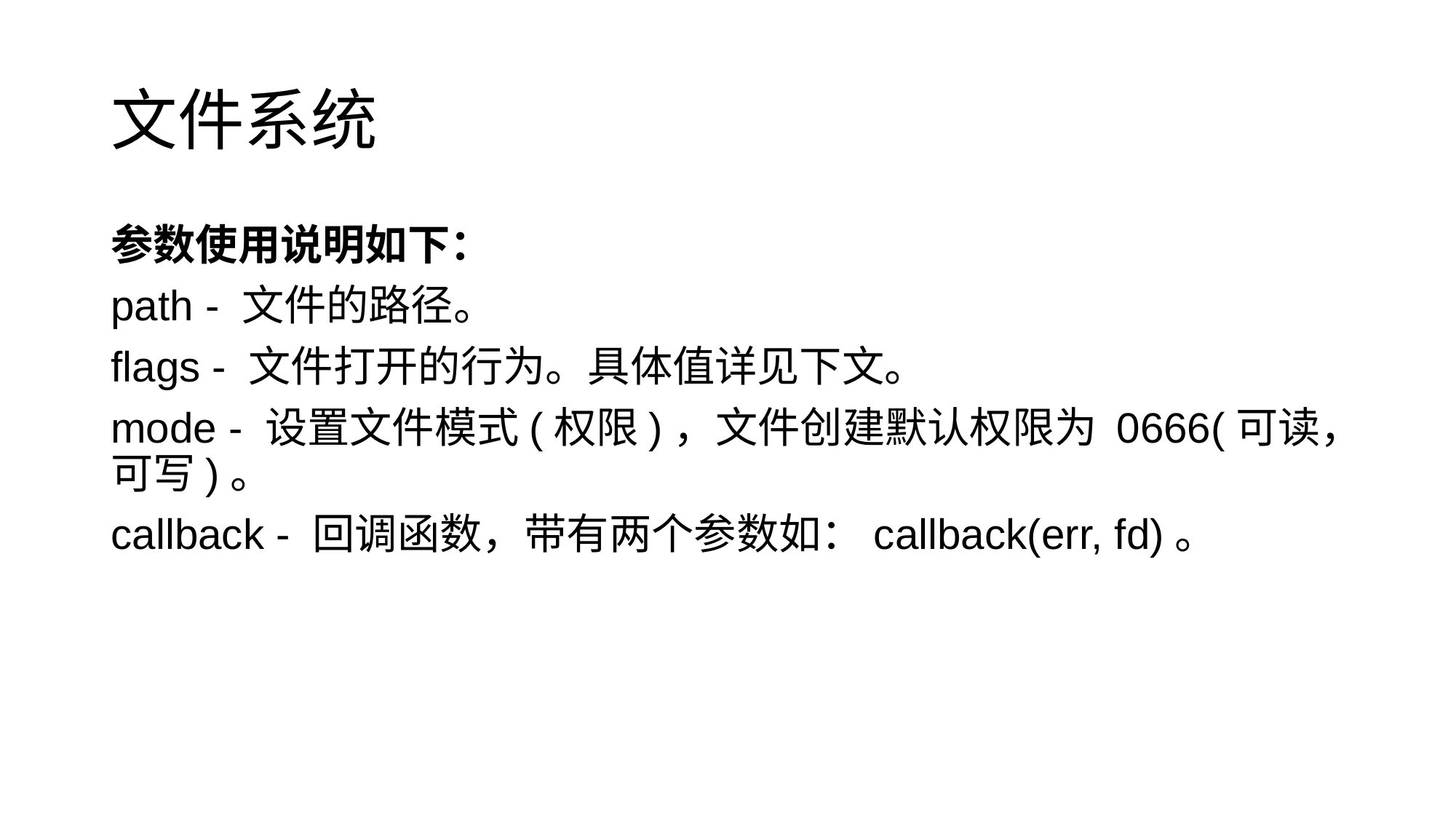

# 文件系统
参数使用说明如下：
path - 文件的路径。
flags - 文件打开的行为。具体值详见下文。
mode - 设置文件模式(权限)，文件创建默认权限为 0666(可读，可写)。
callback - 回调函数，带有两个参数如：callback(err, fd)。